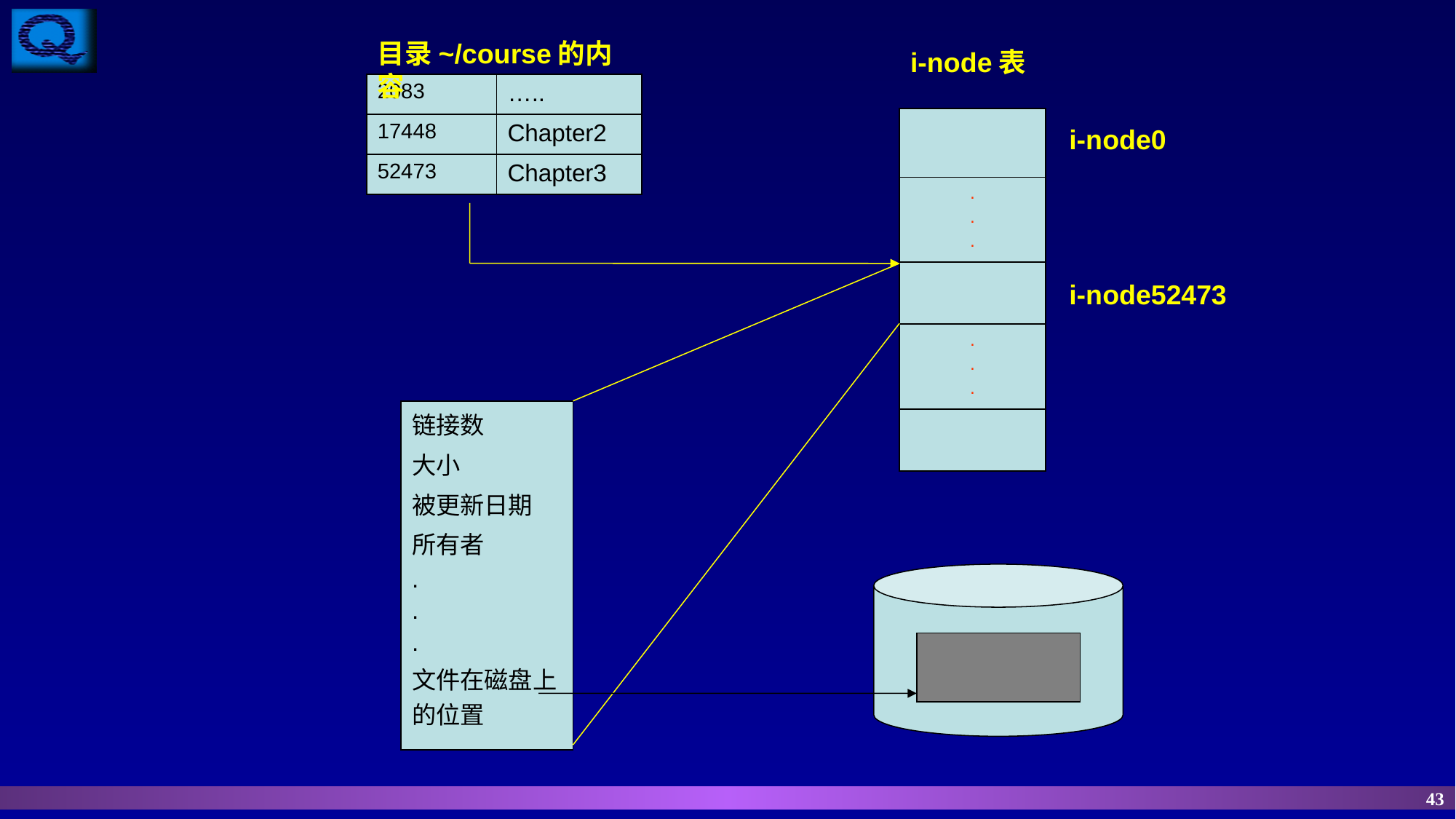

目录~/course的内容
i-node表
| 2083 | ….. |
| --- | --- |
| 17448 | Chapter2 |
| 52473 | Chapter3 |
|  |
| --- |
| . . . |
|  |
| . . . |
|  |
i-node0

i-node52473

| 链接数 大小 被更新日期 所有者 . . . 文件在磁盘上的位置 |
| --- |